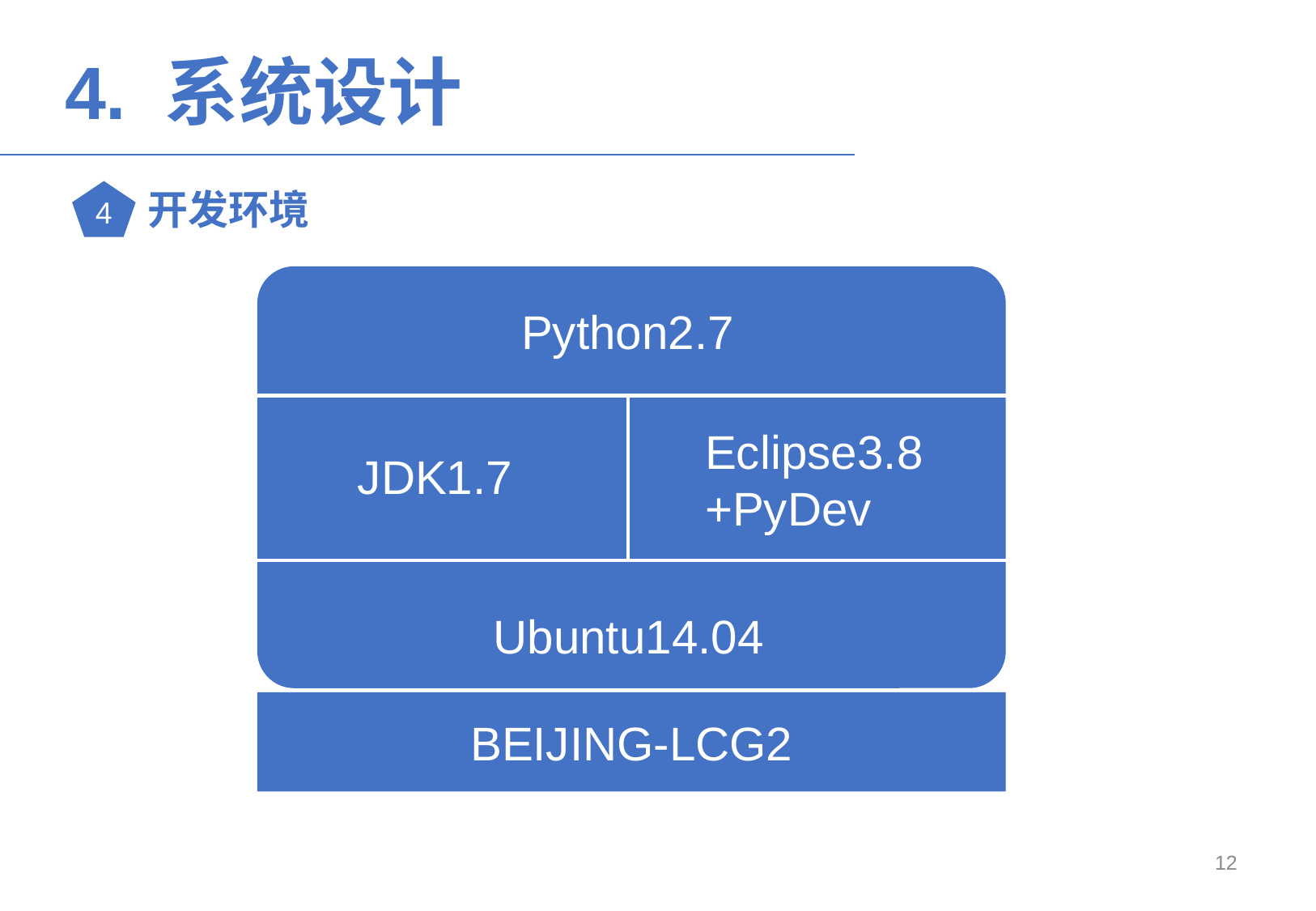

4. 系统设计
开发环境

4

Python2.7
Eclipse3.8
+PyDev
JDK1.7
Ubuntu14.04
BEIJING-LCG2
12